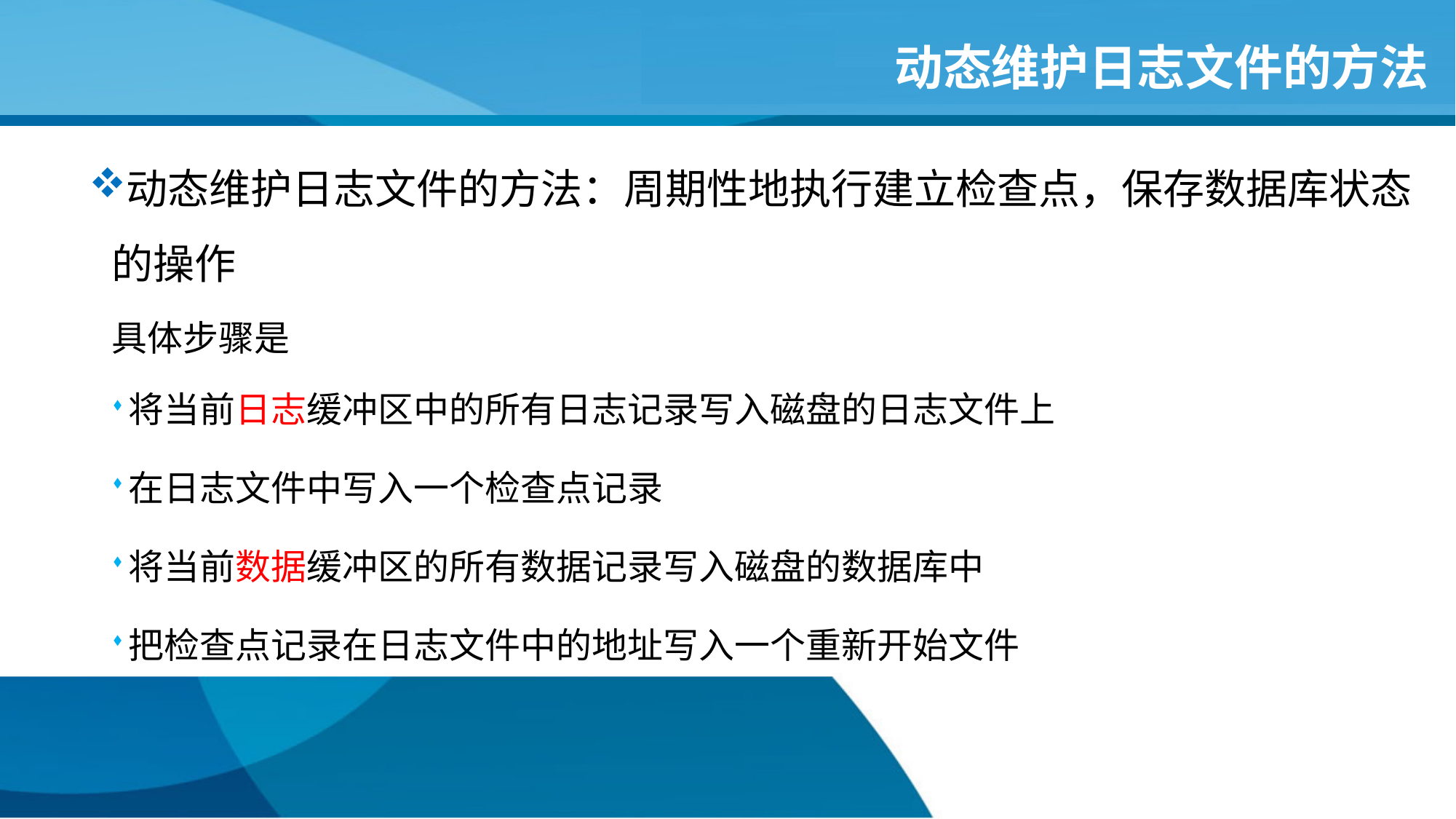

# 动态维护日志文件的方法
动态维护日志文件的方法：周期性地执行建立检查点，保存数据库状态的操作
具体步骤是
将当前日志缓冲区中的所有日志记录写入磁盘的日志文件上
在日志文件中写入一个检查点记录
将当前数据缓冲区的所有数据记录写入磁盘的数据库中
把检查点记录在日志文件中的地址写入一个重新开始文件